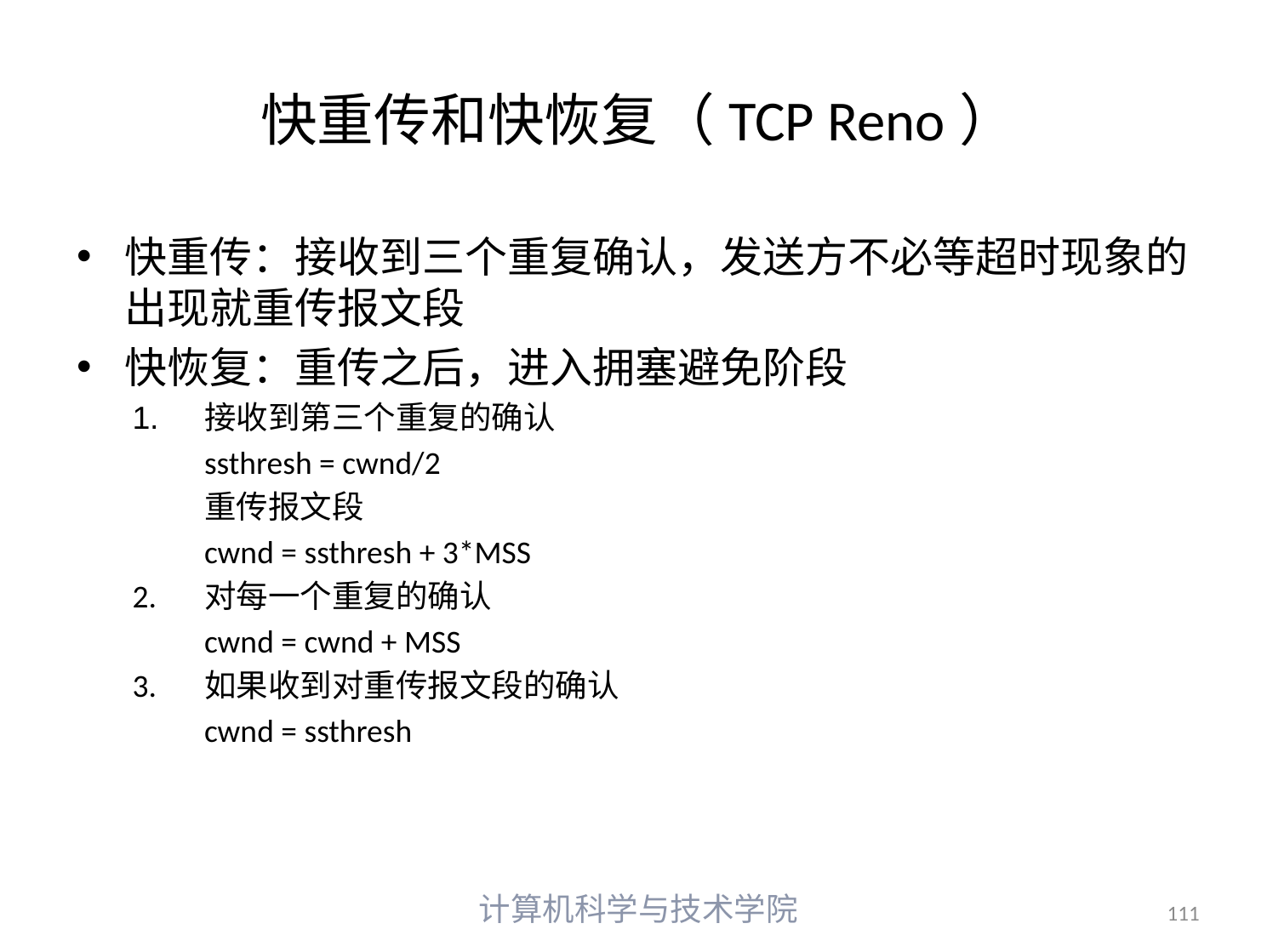

# 快重传和快恢复（TCP Reno）
快重传：接收到三个重复确认，发送方不必等超时现象的出现就重传报文段
快恢复：重传之后，进入拥塞避免阶段
接收到第三个重复的确认
	ssthresh = cwnd/2
	重传报文段
	cwnd = ssthresh + 3*MSS
2.	对每一个重复的确认
	cwnd = cwnd + MSS
3.	如果收到对重传报文段的确认
	cwnd = ssthresh
计算机科学与技术学院
111